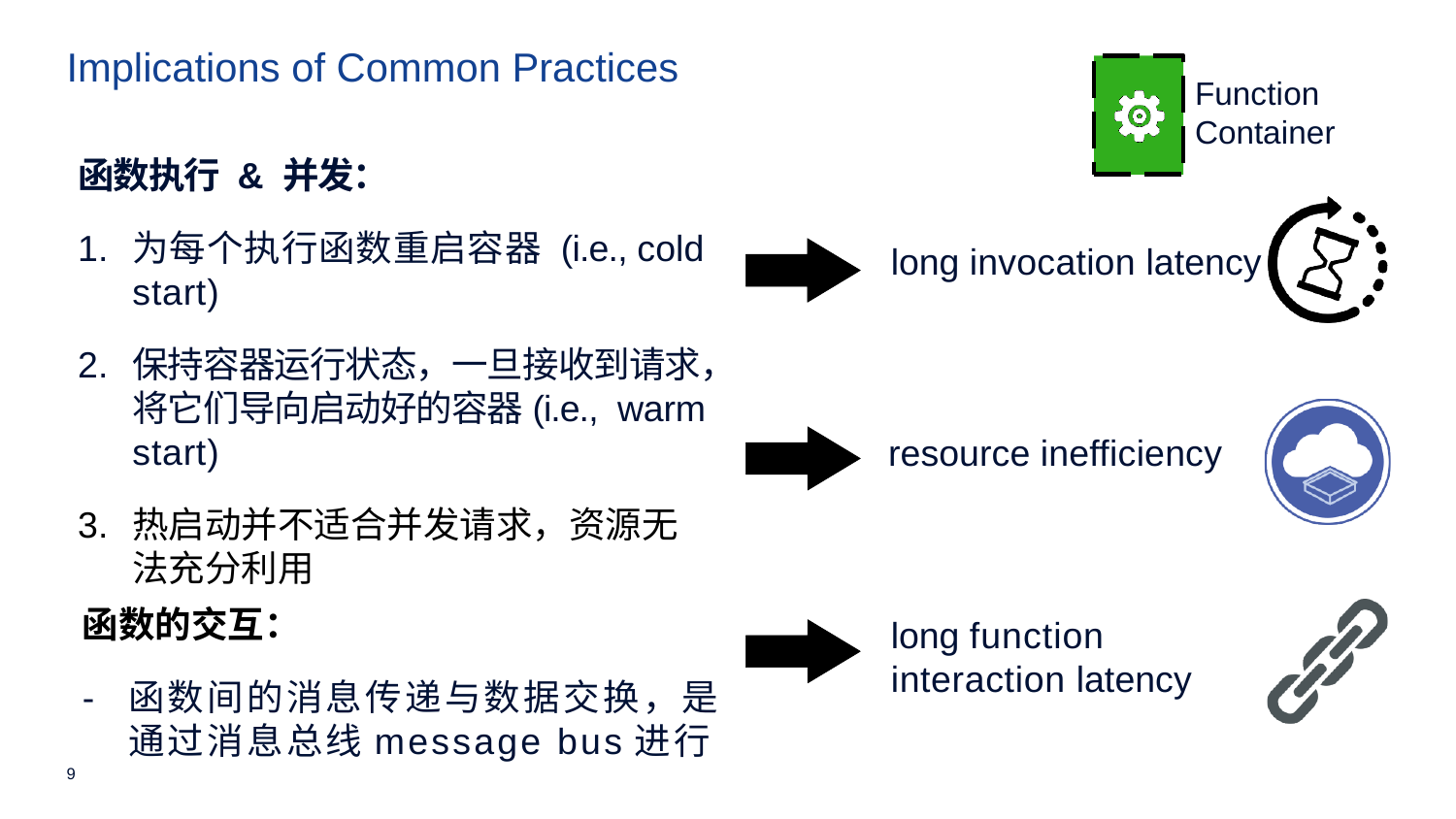

# Implications of Common Practices

Function  Container
函数执行 & 并发：
为每个执行函数重启容器 (i.e., cold start)
保持容器运行状态，一旦接收到请求，将它们导向启动好的容器(i.e.,  warm start)
热启动并不适合并发请求，资源无法充分利用

long invocation latency

resource inefficiency
函数的交互：
-	函数间的消息传递与数据交换，是通过消息总线message bus进行

long function  interaction latency

9